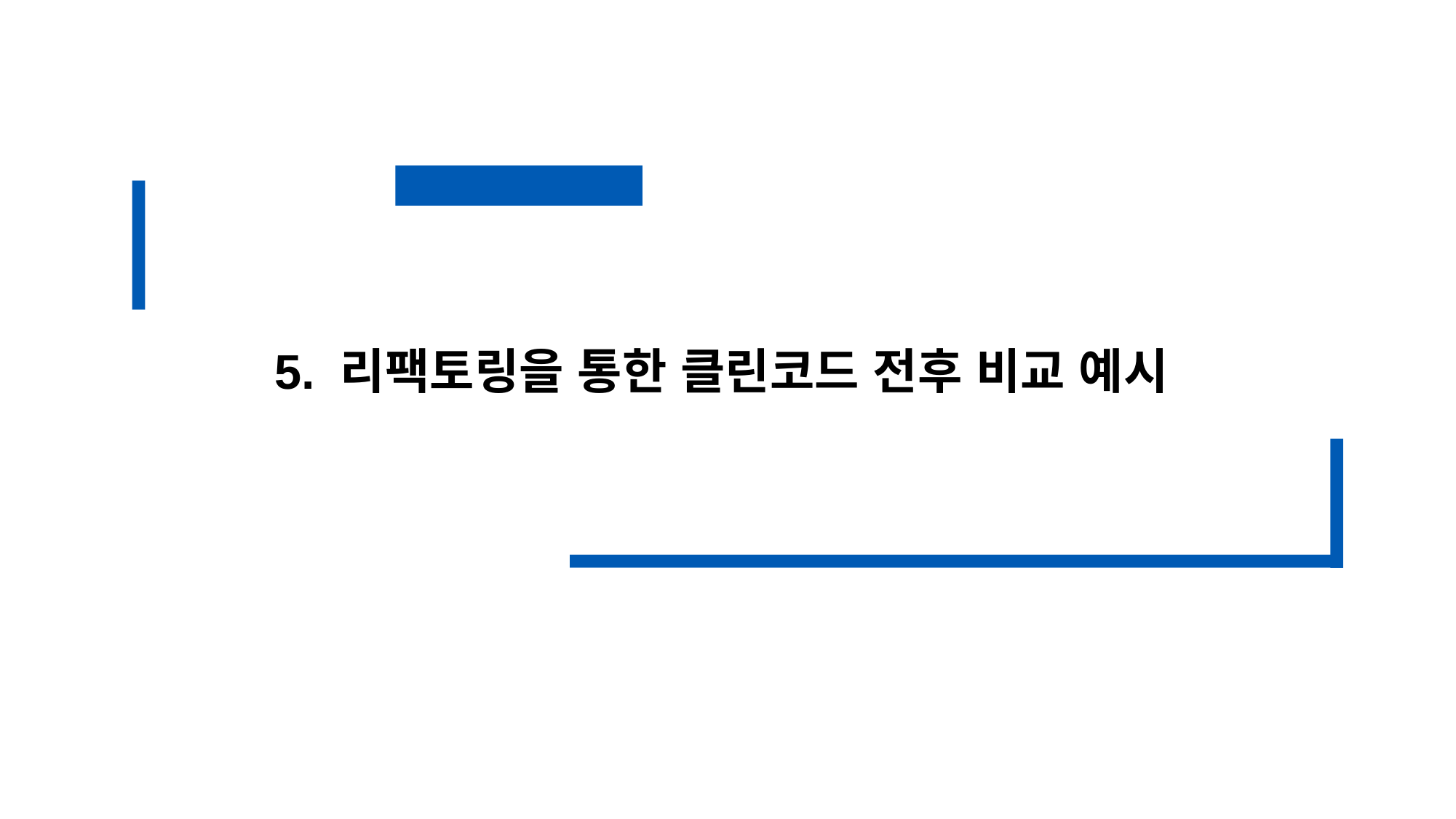

5. 리팩토링을 통한 클린코드 전후 비교 예시